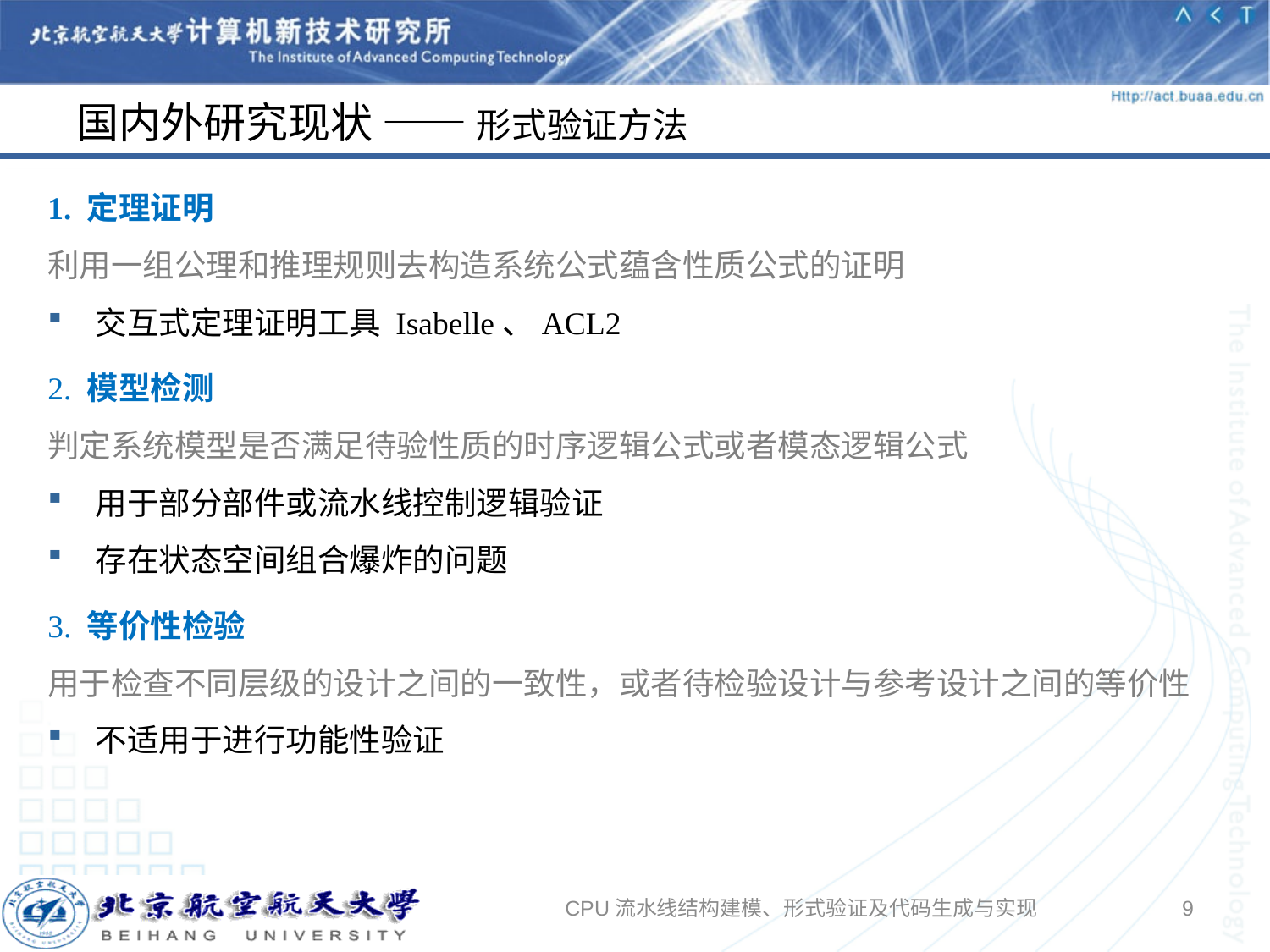

# 国内外研究现状 —— 形式验证方法
1. 定理证明
利用一组公理和推理规则去构造系统公式蕴含性质公式的证明
交互式定理证明工具 Isabelle、ACL2
2. 模型检测
判定系统模型是否满足待验性质的时序逻辑公式或者模态逻辑公式
用于部分部件或流水线控制逻辑验证
存在状态空间组合爆炸的问题
3. 等价性检验
用于检查不同层级的设计之间的一致性，或者待检验设计与参考设计之间的等价性
不适用于进行功能性验证

CPU流水线结构建模、形式验证及代码生成与实现
9